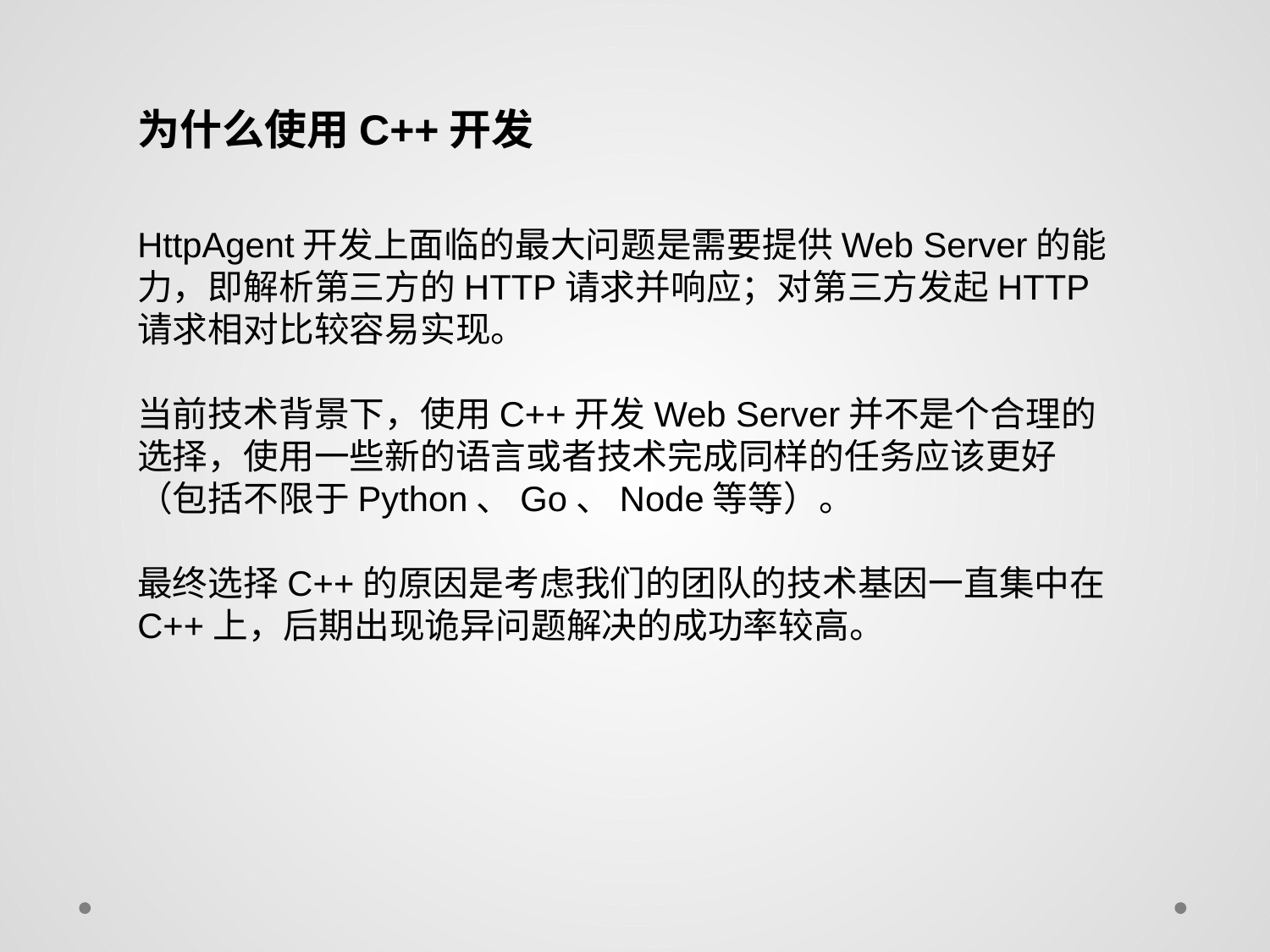

为什么使用C++开发
HttpAgent开发上面临的最大问题是需要提供Web Server的能力，即解析第三方的HTTP请求并响应；对第三方发起HTTP请求相对比较容易实现。

当前技术背景下，使用C++开发Web Server并不是个合理的选择，使用一些新的语言或者技术完成同样的任务应该更好（包括不限于Python、Go、Node等等）。

最终选择C++的原因是考虑我们的团队的技术基因一直集中在C++上，后期出现诡异问题解决的成功率较高。